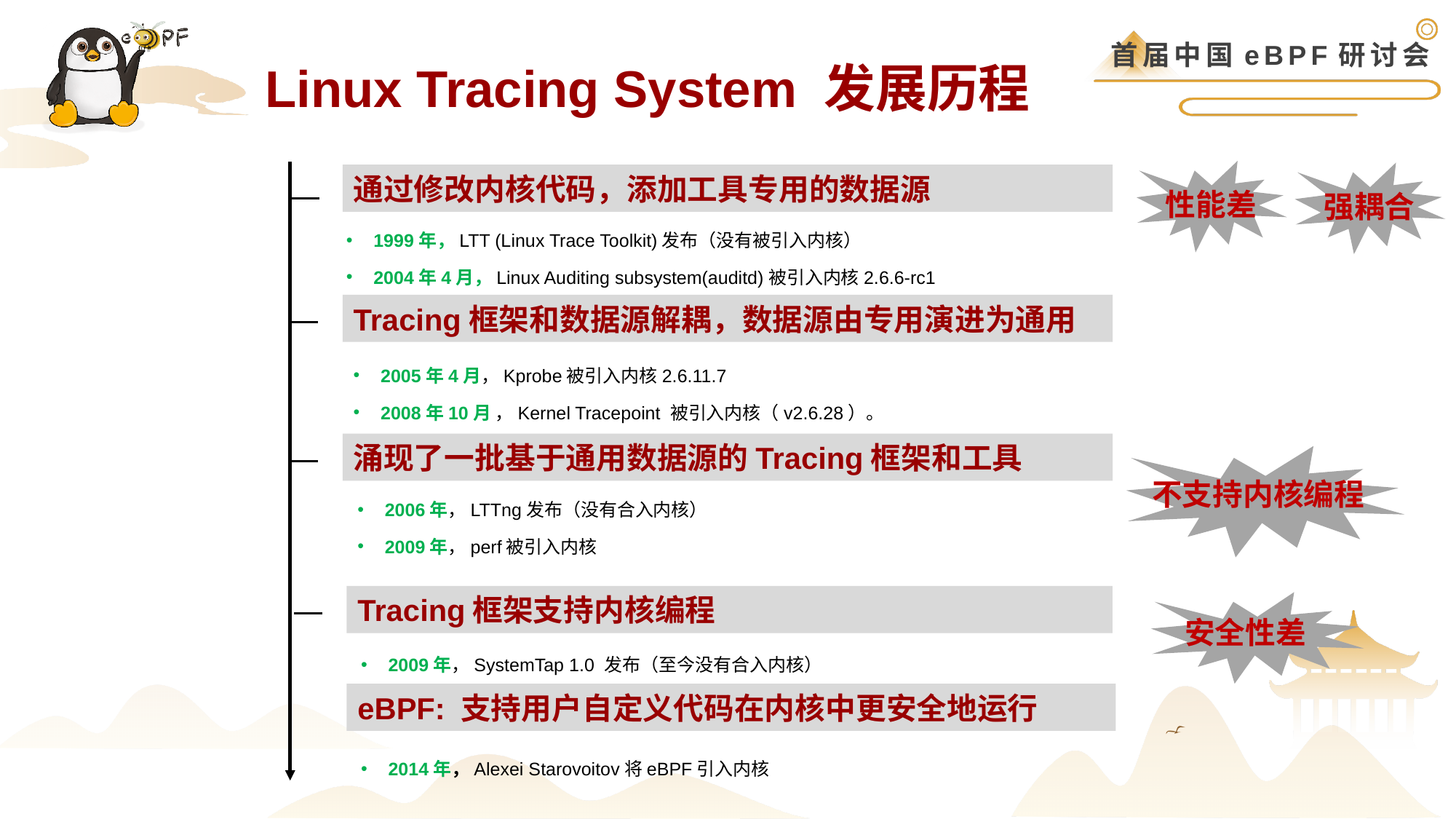

Linux Tracing System 发展历程

性能差

强耦合
通过修改内核代码，添加工具专用的数据源
1999年，LTT (Linux Trace Toolkit)发布（没有被引入内核）
2004年4月，Linux Auditing subsystem(auditd)被引入内核2.6.6-rc1
Tracing框架和数据源解耦，数据源由专用演进为通用
2005年4月，Kprobe被引入内核2.6.11.7
2008年10月 ，Kernel Tracepoint 被引入内核（v2.6.28）。
涌现了一批基于通用数据源的Tracing框架和工具

不支持内核编程
2006年，LTTng发布（没有合入内核）
2009年，perf被引入内核
Tracing框架支持内核编程

安全性差
2009年，SystemTap 1.0 发布（至今没有合入内核）
eBPF: 支持用户自定义代码在内核中更安全地运行
2014年，Alexei Starovoitov将eBPF引入内核